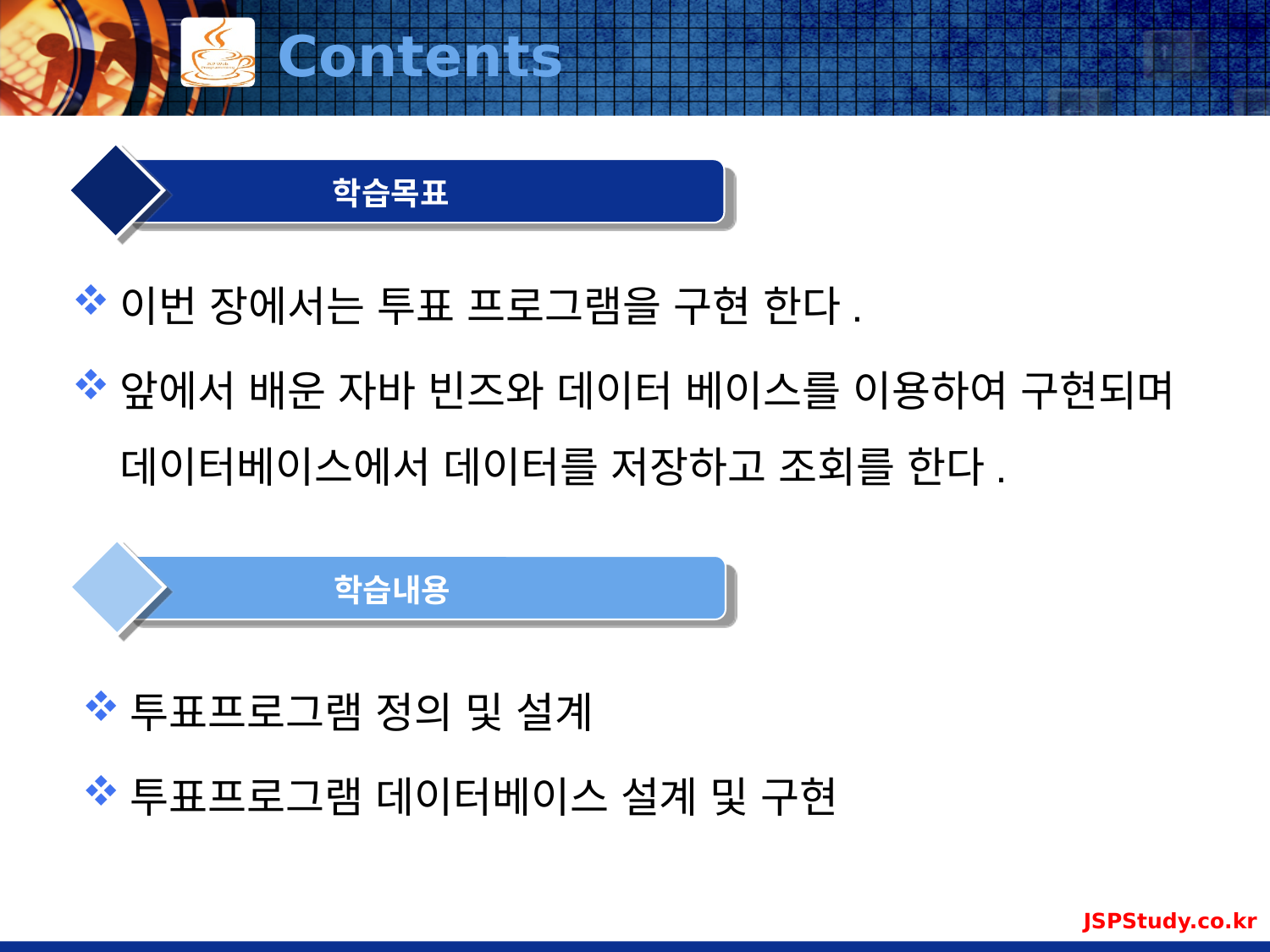

# Contents

학습목표
이번 장에서는 투표 프로그램을 구현 한다.
앞에서 배운 자바 빈즈와 데이터 베이스를 이용하여 구현되며 데이터베이스에서 데이터를 저장하고 조회를 한다.

학습내용
투표프로그램 정의 및 설계
투표프로그램 데이터베이스 설계 및 구현

JSPStudy.co.kr